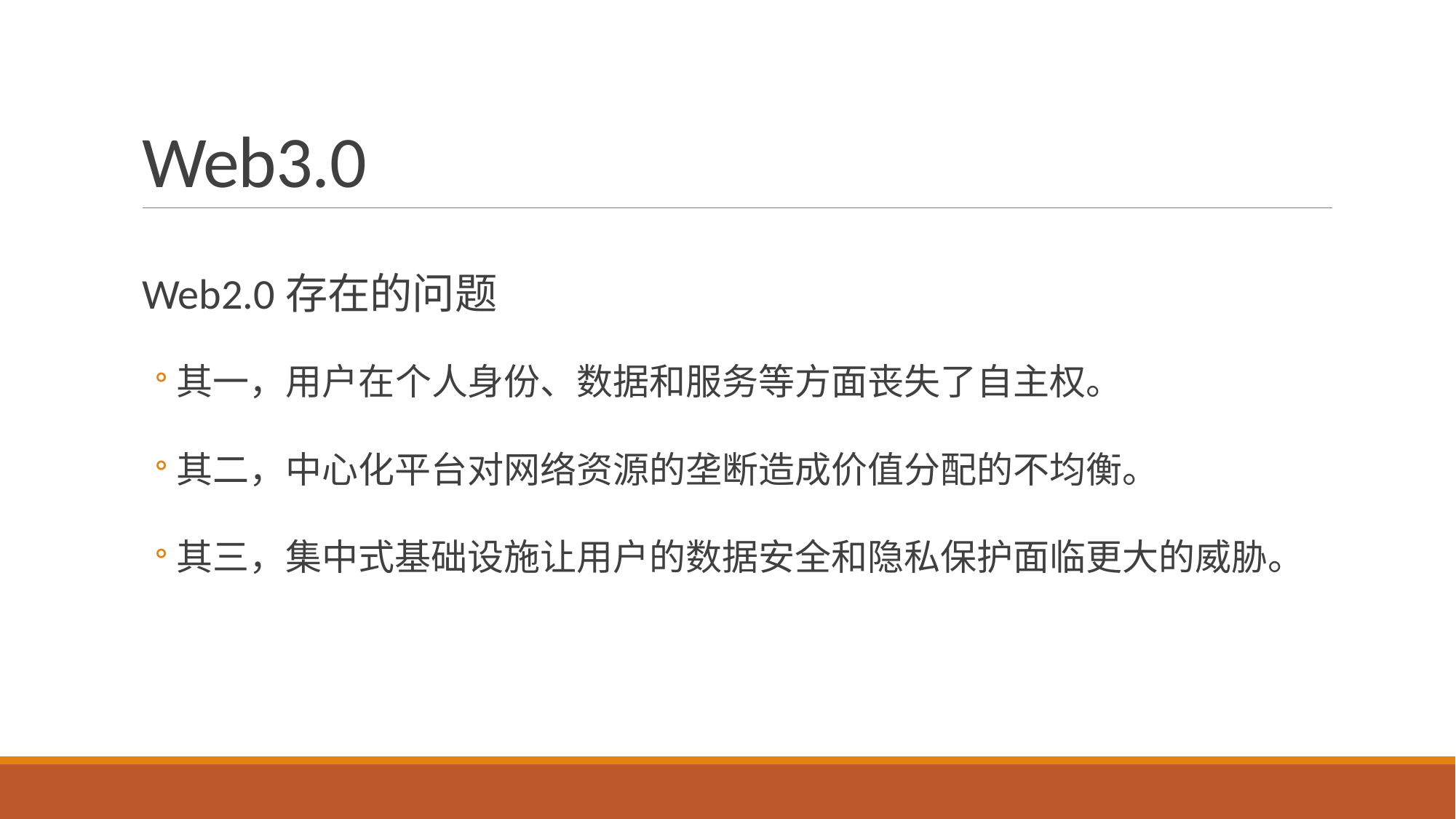

# Web3.0
Web2.0存在的问题
其一，用户在个人身份、数据和服务等方面丧失了自主权。
其二，中心化平台对网络资源的垄断造成价值分配的不均衡。
其三，集中式基础设施让用户的数据安全和隐私保护面临更大的威胁。